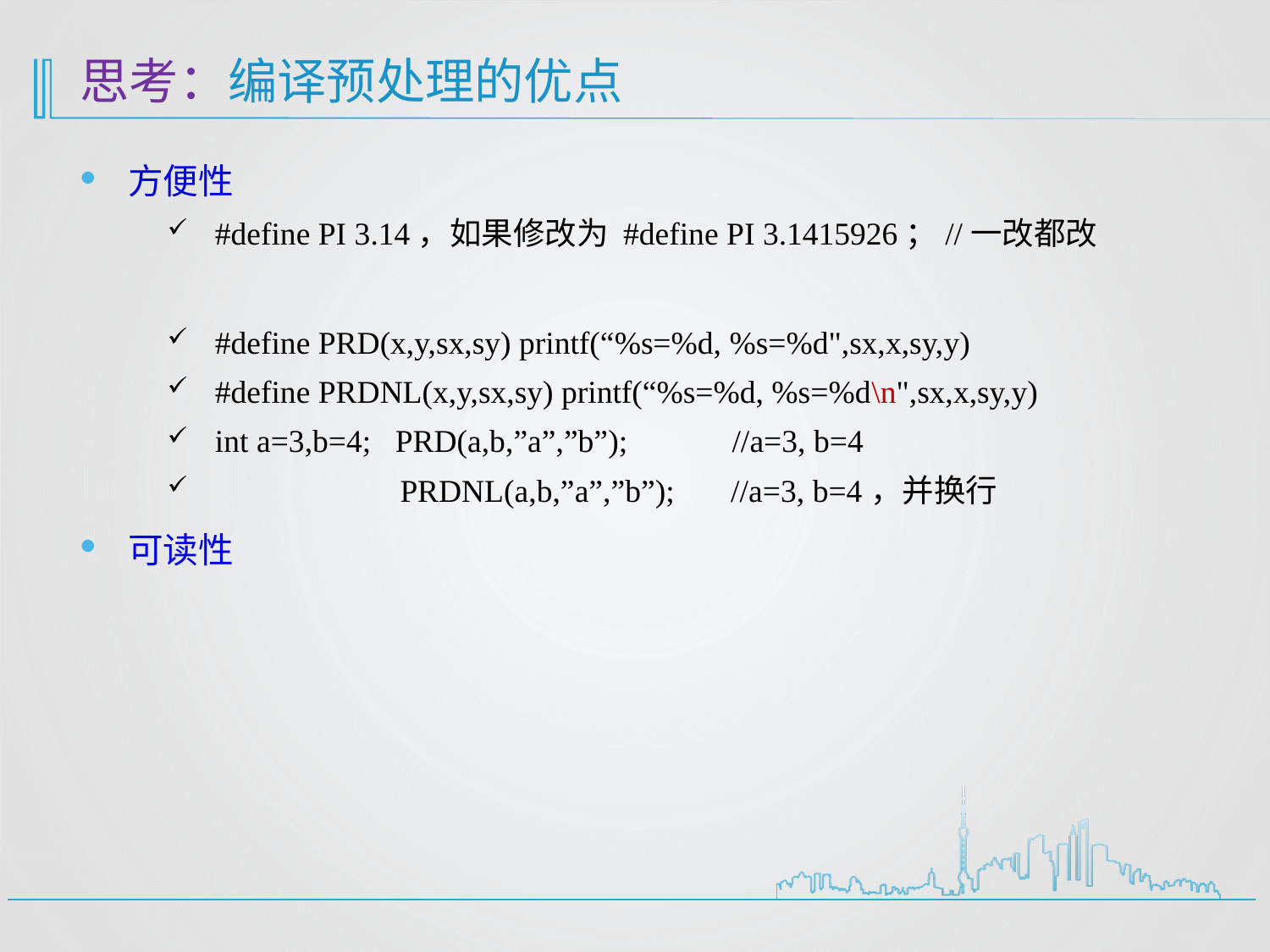

# 思考：编译预处理的优点
方便性
#define PI 3.14，如果修改为 #define PI 3.1415926；//一改都改

#define PRD(x,y,sx,sy) printf(“%s=%d, %s=%d",sx,x,sy,y)
#define PRDNL(x,y,sx,sy) printf(“%s=%d, %s=%d\n",sx,x,sy,y)
int a=3,b=4;   PRD(a,b,”a”,”b”);             //a=3, b=4
                       PRDNL(a,b,”a”,”b”);       //a=3, b=4，并换行
可读性